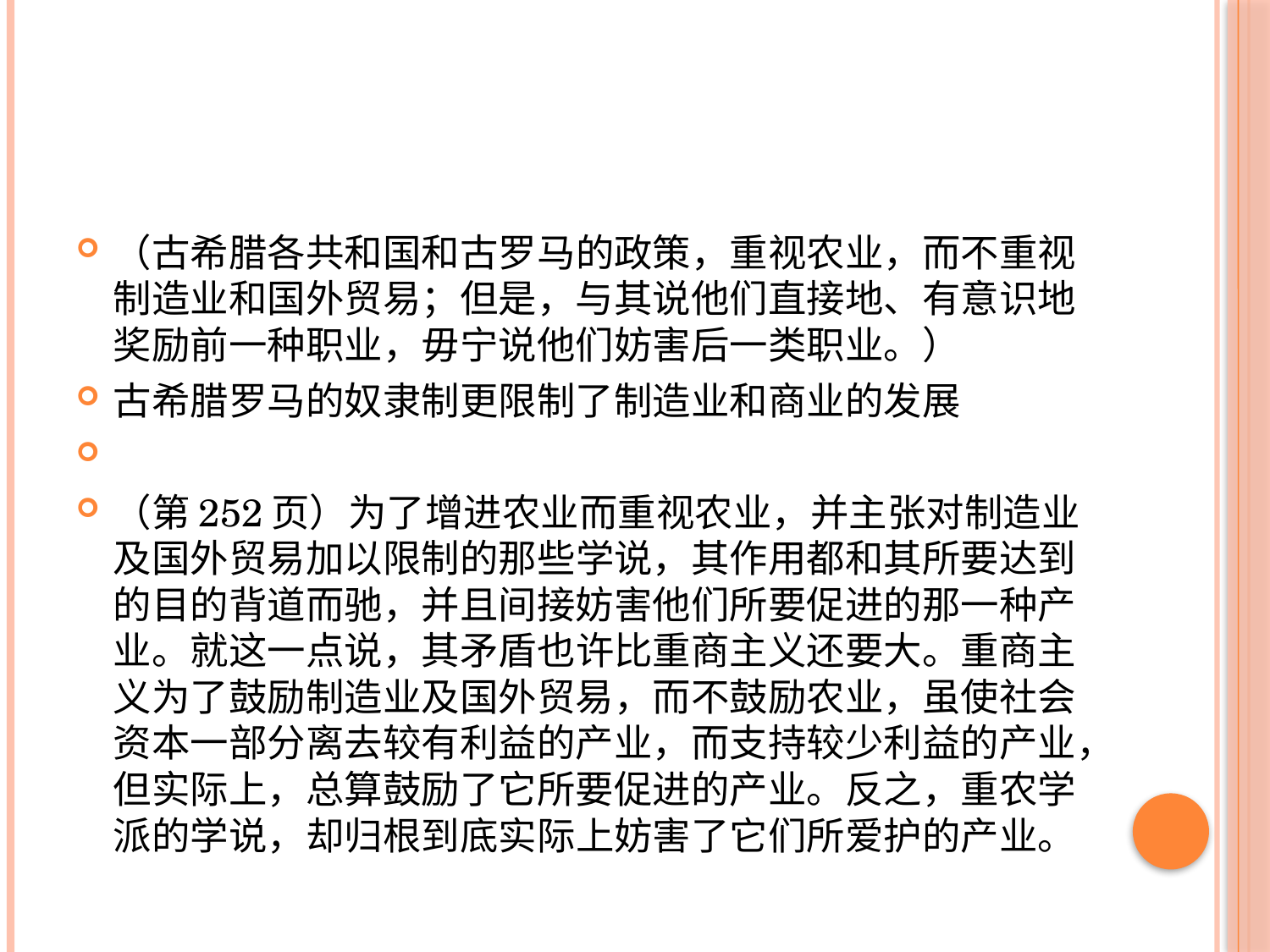

#
（古希腊各共和国和古罗马的政策，重视农业，而不重视制造业和国外贸易；但是，与其说他们直接地、有意识地奖励前一种职业，毋宁说他们妨害后一类职业。）
古希腊罗马的奴隶制更限制了制造业和商业的发展

（第252页）为了增进农业而重视农业，并主张对制造业及国外贸易加以限制的那些学说，其作用都和其所要达到的目的背道而驰，并且间接妨害他们所要促进的那一种产业。就这一点说，其矛盾也许比重商主义还要大。重商主义为了鼓励制造业及国外贸易，而不鼓励农业，虽使社会资本一部分离去较有利益的产业，而支持较少利益的产业，但实际上，总算鼓励了它所要促进的产业。反之，重农学派的学说，却归根到底实际上妨害了它们所爱护的产业。